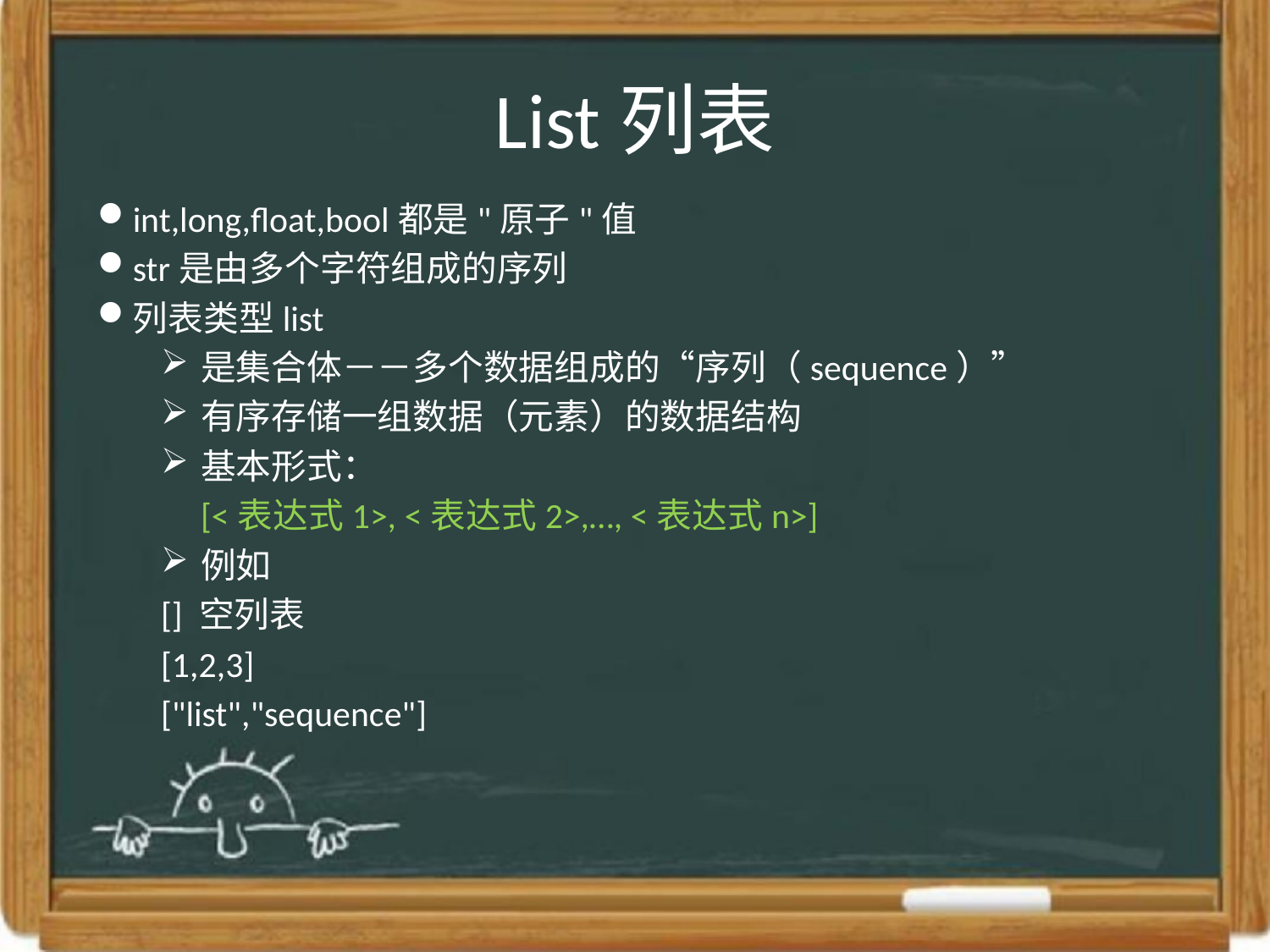

# List列表
int,long,float,bool都是"原子"值
str是由多个字符组成的序列
列表类型list
是集合体－－多个数据组成的“序列（sequence）”
有序存储一组数据（元素）的数据结构
基本形式：
	[<表达式1>, <表达式2>,…, <表达式n>]
例如
[] 空列表
[1,2,3]
["list","sequence"]